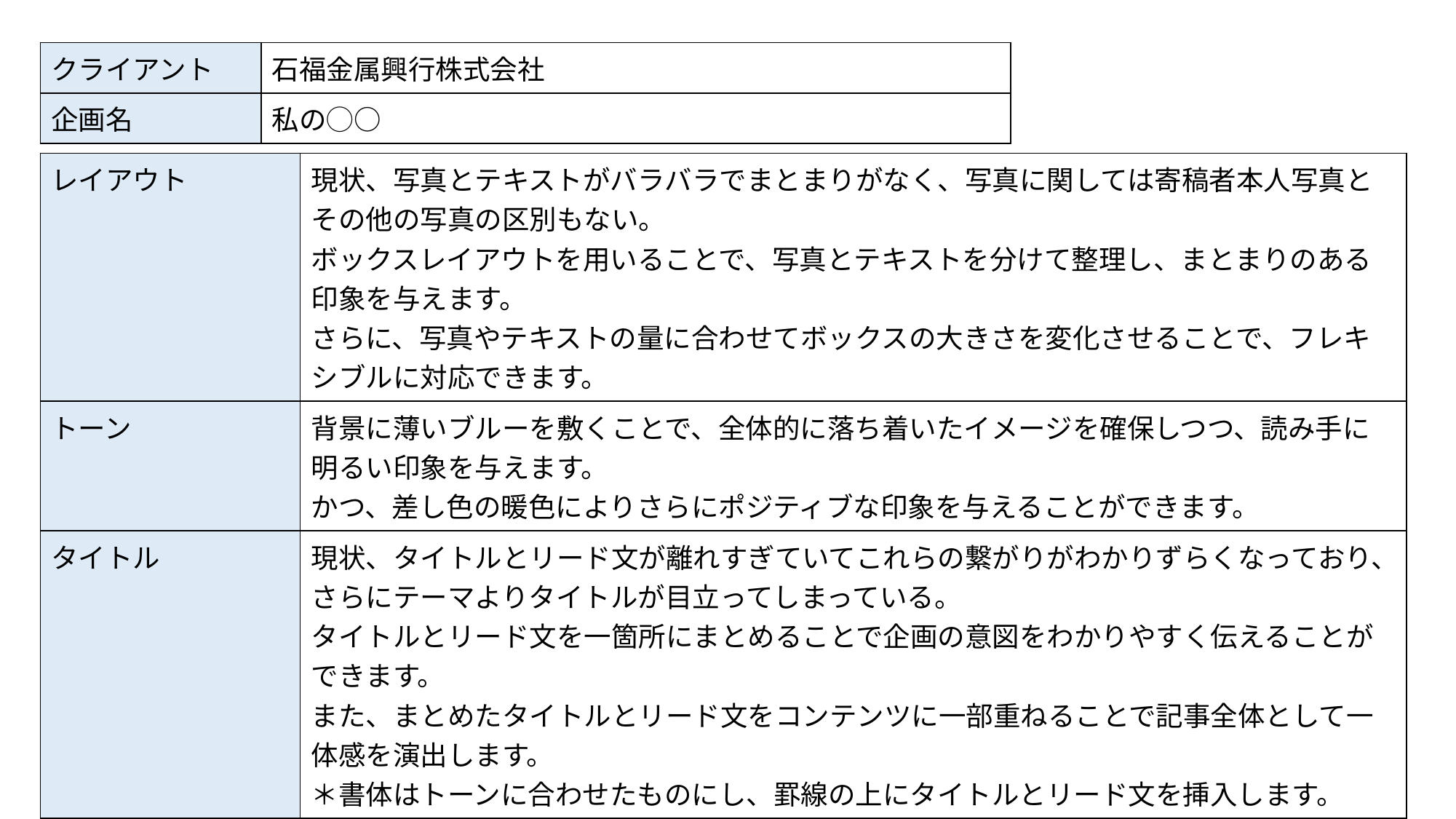

| クライアント | 石福金属興行株式会社 |
| --- | --- |
| 企画名 | 私の◯○ |
| レイアウト | 現状、写真とテキストがバラバラでまとまりがなく、写真に関しては寄稿者本人写真とその他の写真の区別もない。 ボックスレイアウトを用いることで、写真とテキストを分けて整理し、まとまりのある印象を与えます。 さらに、写真やテキストの量に合わせてボックスの大きさを変化させることで、フレキシブルに対応できます。 |
| --- | --- |
| トーン | 背景に薄いブルーを敷くことで、全体的に落ち着いたイメージを確保しつつ、読み手に明るい印象を与えます。 かつ、差し色の暖色によりさらにポジティブな印象を与えることができます。 |
| タイトル | 現状、タイトルとリード文が離れすぎていてこれらの繋がりがわかりずらくなっており、さらにテーマよりタイトルが目立ってしまっている。 タイトルとリード文を一箇所にまとめることで企画の意図をわかりやすく伝えることができます。 また、まとめたタイトルとリード文をコンテンツに一部重ねることで記事全体として一体感を演出します。 ＊書体はトーンに合わせたものにし、罫線の上にタイトルとリード文を挿入します。 |